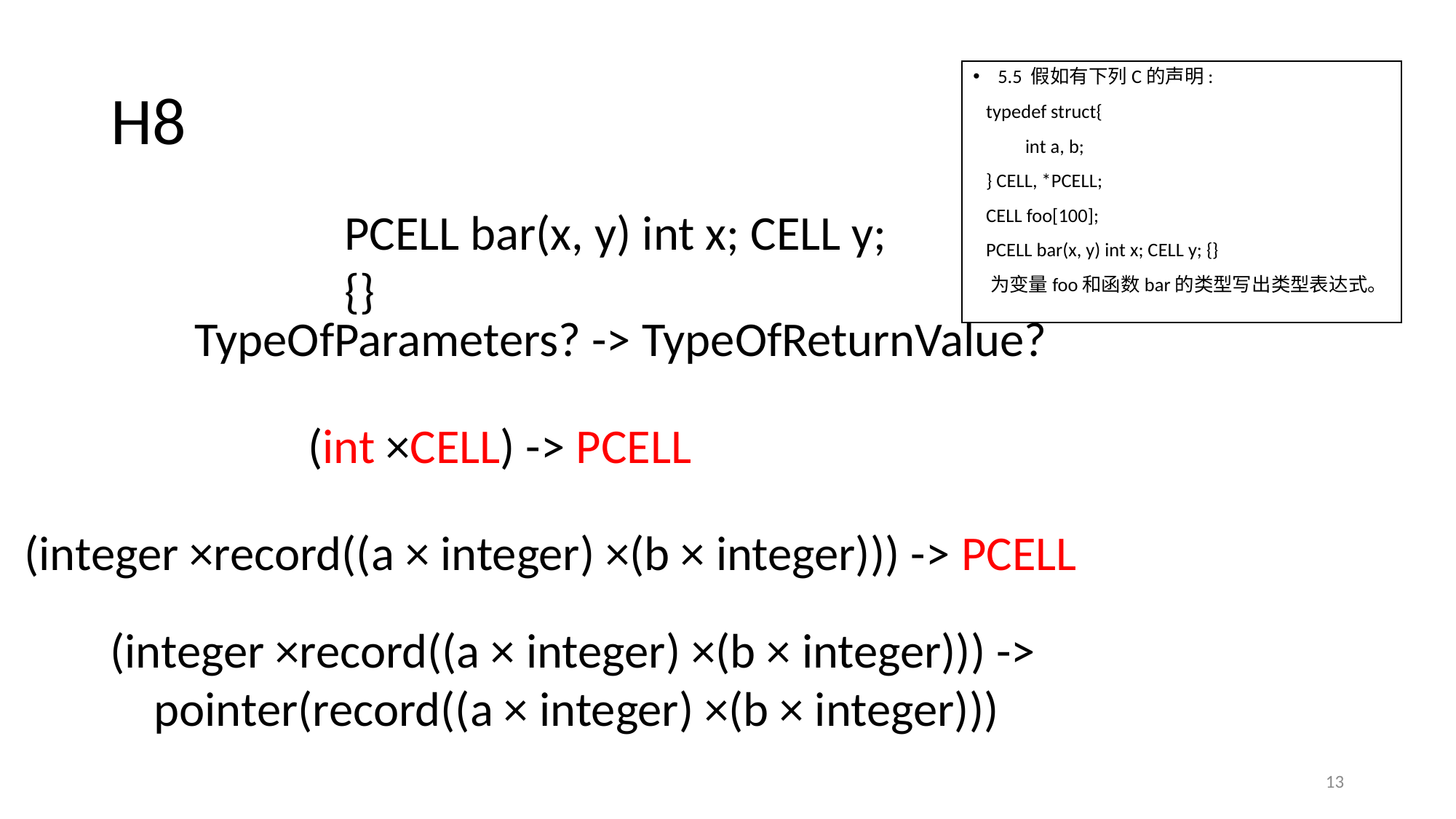

# H8
5.5 假如有下列C的声明:
   typedef struct{
            int a, b;
   } CELL, *PCELL;
   CELL foo[100];
   PCELL bar(x, y) int x; CELL y; {}
   为变量foo和函数bar的类型写出类型表达式。
PCELL bar(x, y) int x; CELL y; {}
TypeOfParameters? -> TypeOfReturnValue?
(int ×CELL) -> PCELL
(integer ×record((a × integer) ×(b × integer))) -> PCELL
(integer ×record((a × integer) ×(b × integer))) ->
    pointer(record((a × integer) ×(b × integer)))
13